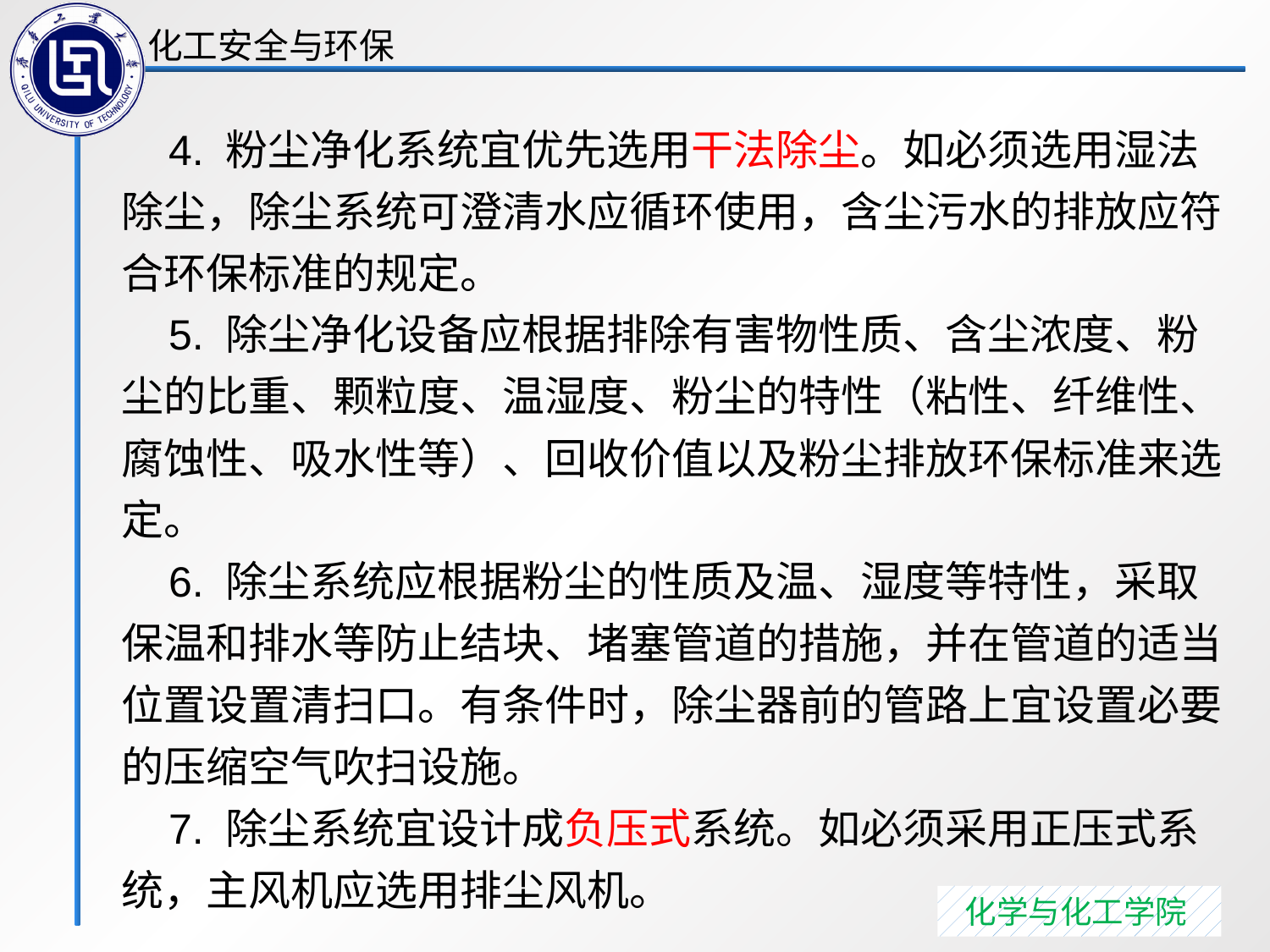

4. 粉尘净化系统宜优先选用干法除尘。如必须选用湿法除尘，除尘系统可澄清水应循环使用，含尘污水的排放应符合环保标准的规定。
    5. 除尘净化设备应根据排除有害物性质、含尘浓度、粉尘的比重、颗粒度、温湿度、粉尘的特性（粘性、纤维性、腐蚀性、吸水性等）、回收价值以及粉尘排放环保标准来选定。
    6. 除尘系统应根据粉尘的性质及温、湿度等特性，采取保温和排水等防止结块、堵塞管道的措施，并在管道的适当位置设置清扫口。有条件时，除尘器前的管路上宜设置必要的压缩空气吹扫设施。
    7. 除尘系统宜设计成负压式系统。如必须采用正压式系统，主风机应选用排尘风机。